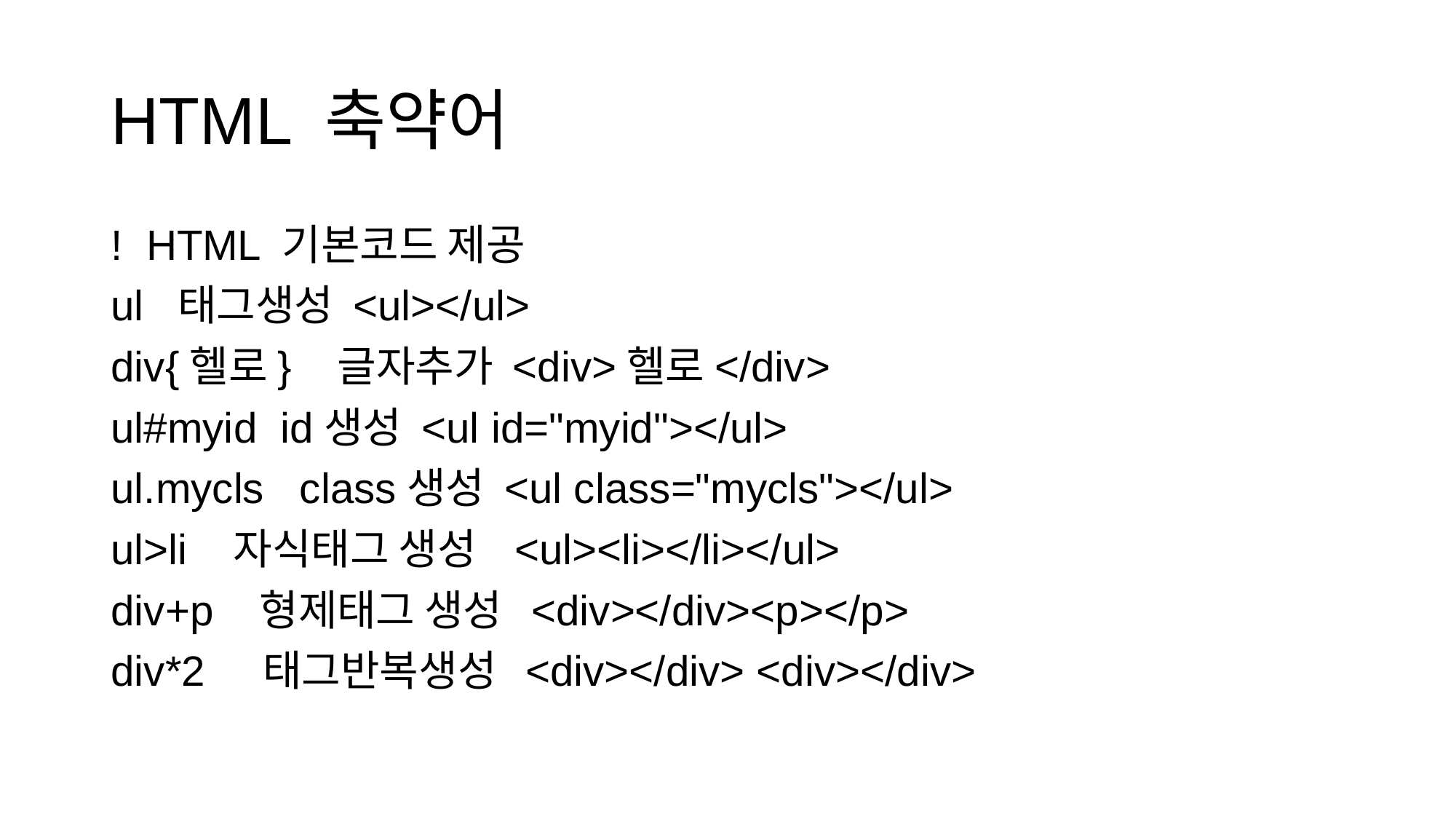

# HTML 축약어
!  HTML 기본코드 제공
ul  태그생성 <ul></ul>
div{헬로}   글자추가 <div>헬로</div>
ul#myid  id생성 <ul id="myid"></ul>
ul.mycls   class생성 <ul class="mycls"></ul>
ul>li   자식태그 생성   <ul><li></li></ul>
div+p   형제태그 생성  <div></div><p></p>
div*2    태그반복생성  <div></div> <div></div>